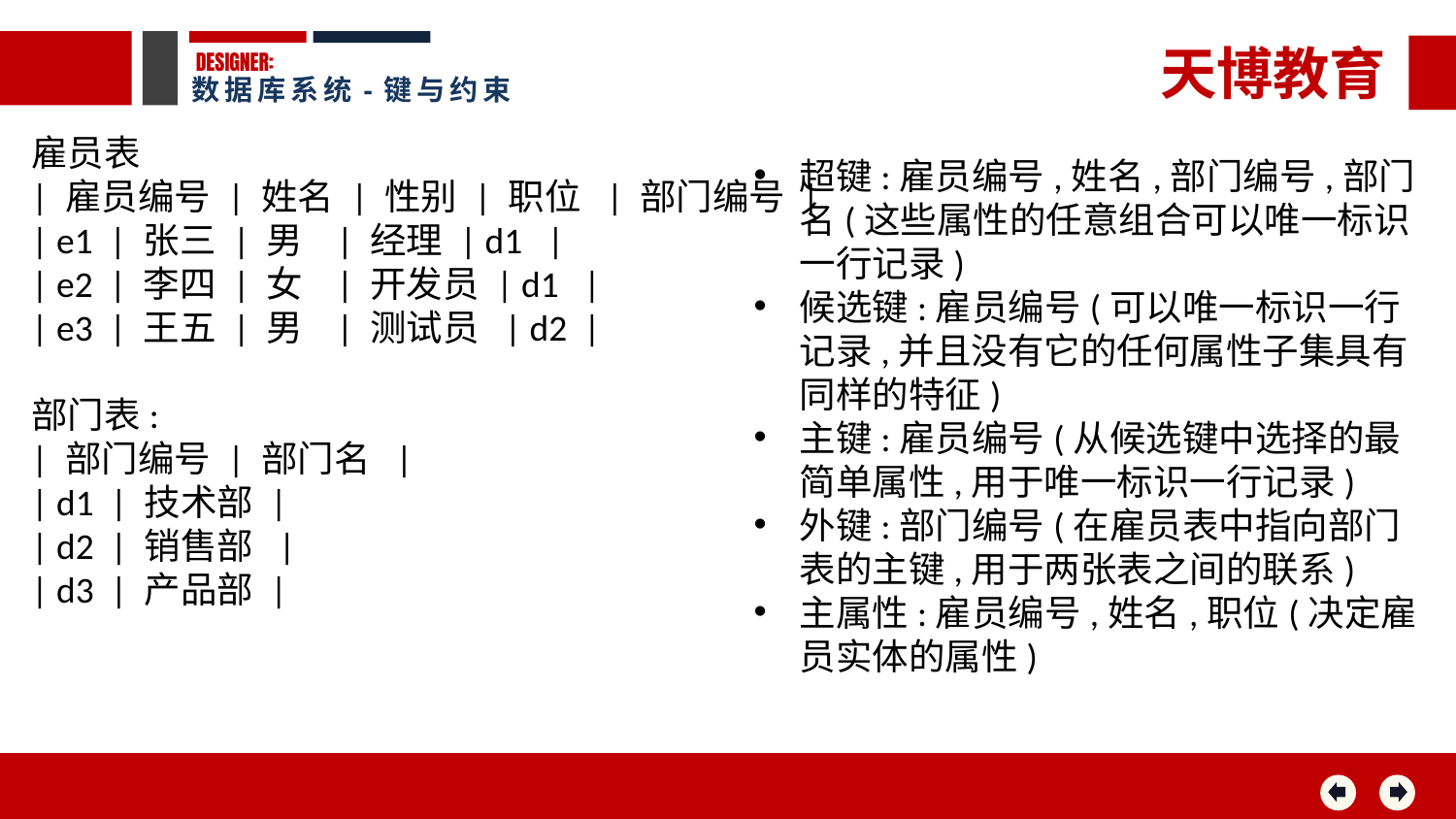

天博教育
DESIGNER:
数据库系统-键与约束
雇员表
| 雇员编号 | 姓名 | 性别 | 职位  | 部门编号 |
| e1  | 张三 | 男   | 经理 | d1   |
| e2  | 李四 | 女   | 开发员 | d1   |
| e3  | 王五 | 男   | 测试员  | d2  |

部门表:
| 部门编号 | 部门名  |
| d1  | 技术部 |
| d2  | 销售部  |
| d3  | 产品部 |
超键:雇员编号,姓名,部门编号,部门名(这些属性的任意组合可以唯一标识一行记录)
候选键:雇员编号(可以唯一标识一行记录,并且没有它的任何属性子集具有同样的特征)
主键:雇员编号(从候选键中选择的最简单属性,用于唯一标识一行记录)
外键:部门编号(在雇员表中指向部门表的主键,用于两张表之间的联系)
主属性:雇员编号,姓名,职位(决定雇员实体的属性)